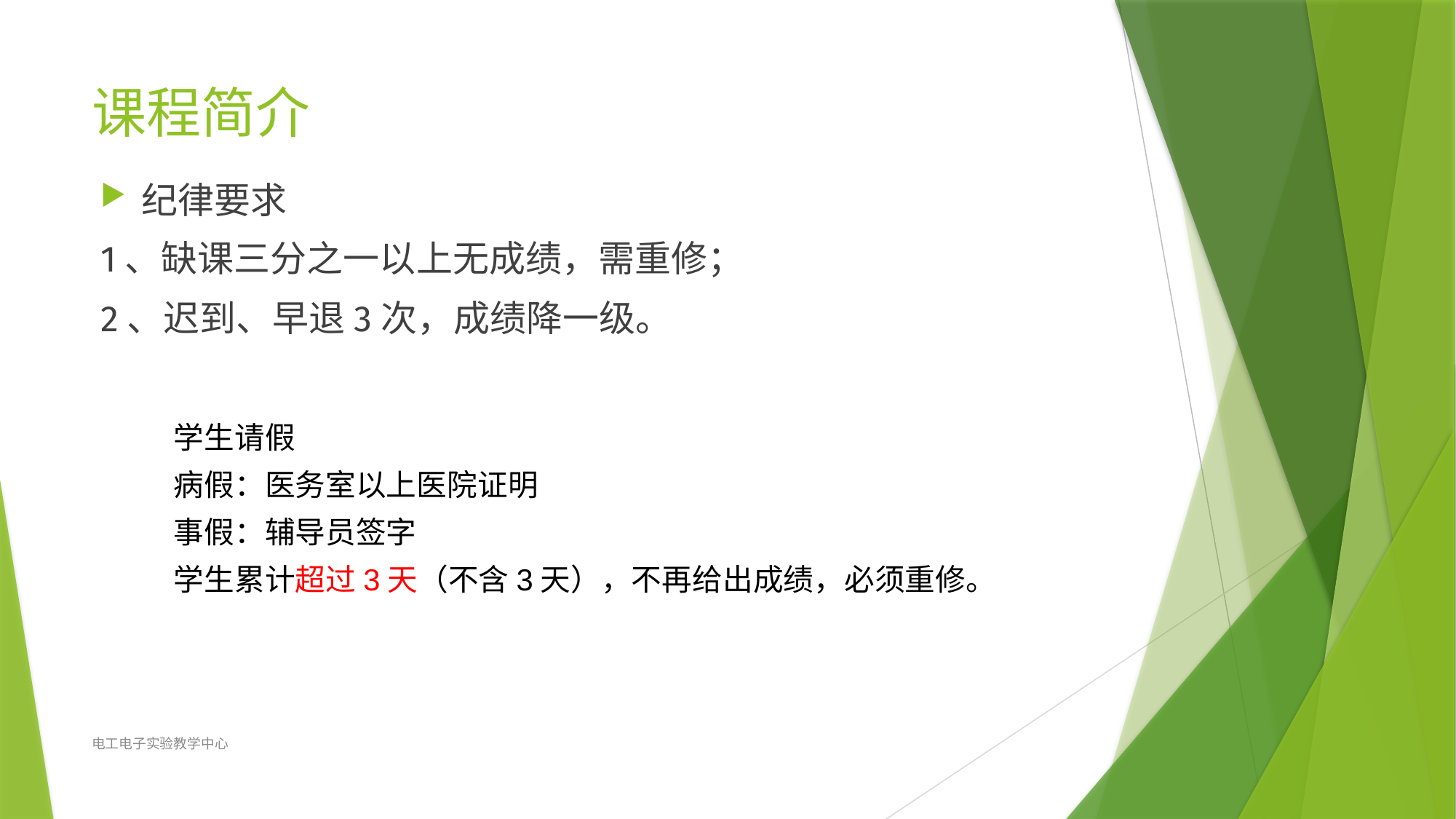

# 课程简介
纪律要求
1、缺课三分之一以上无成绩，需重修；
2、迟到、早退3次，成绩降一级。

     学生请假
     病假：医务室以上医院证明
     事假：辅导员签字
     学生累计超过3天（不含3天），不再给出成绩，必须重修。
电工电子实验教学中心